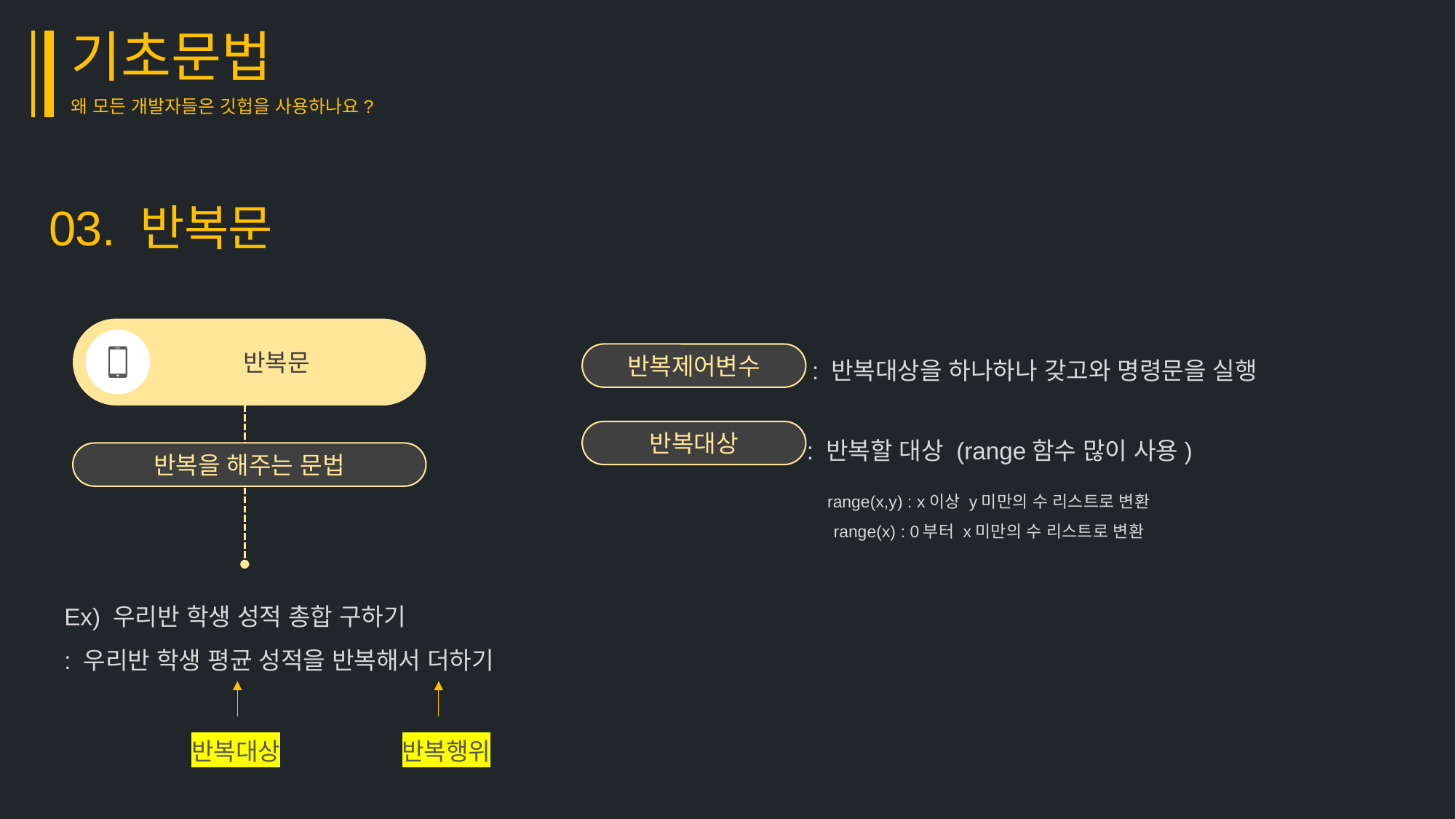

기초문법

왜 모든 개발자들은 깃헙을 사용하나요?
03. 반복문
반복문

: 반복대상을 하나하나 갖고와 명령문을 실행
반복제어변수

: 반복할 대상 (range함수 많이 사용)
반복대상
반복을 해주는 문법
range(x,y) : x이상 y미만의 수 리스트로 변환
range(x) : 0부터 x미만의 수 리스트로 변환
Ex) 우리반 학생 성적 총합 구하기
: 우리반 학생 평균 성적을 반복해서 더하기
반복대상
반복행위